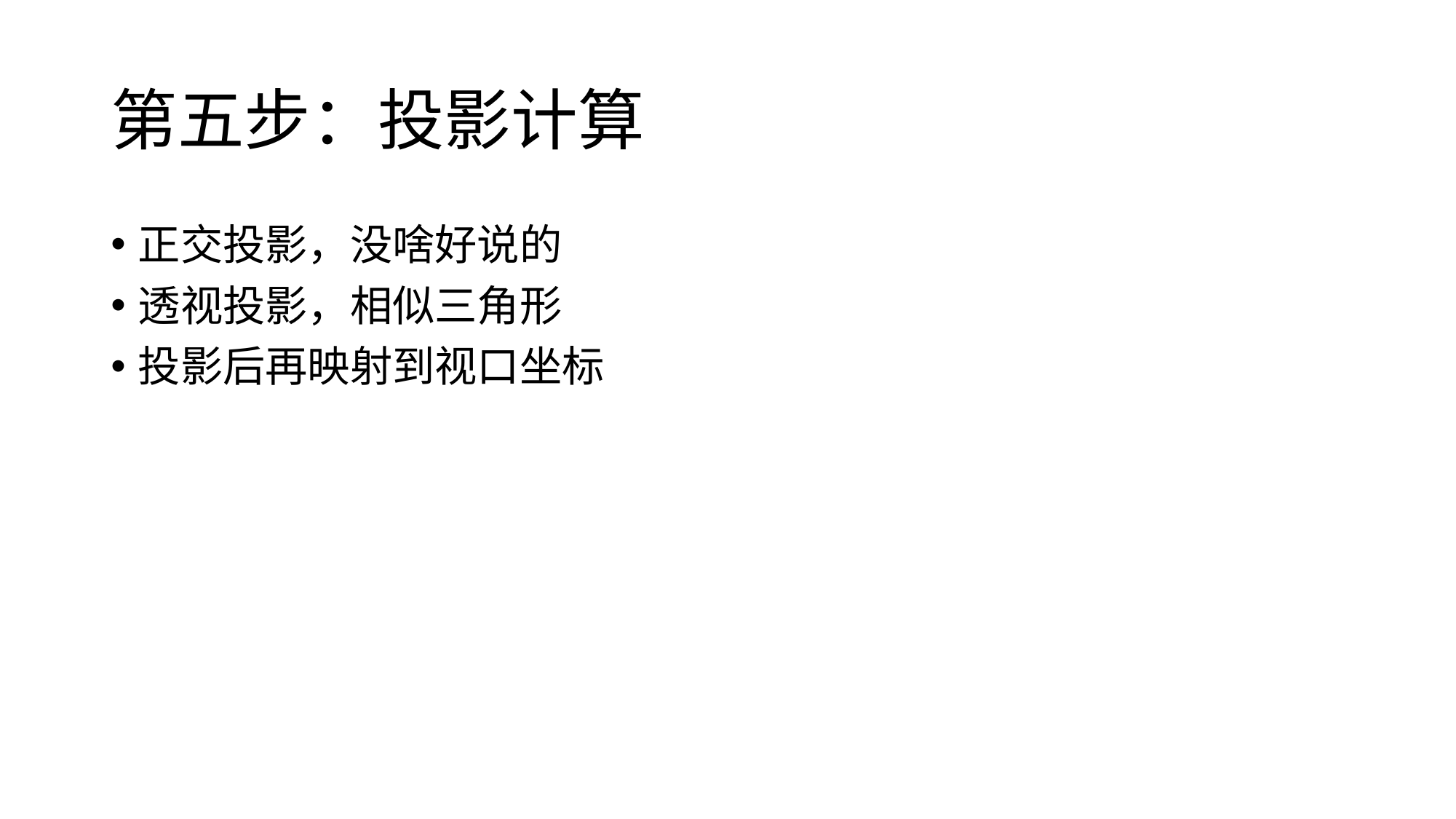

# 第五步：投影计算
正交投影，没啥好说的
透视投影，相似三角形
投影后再映射到视口坐标